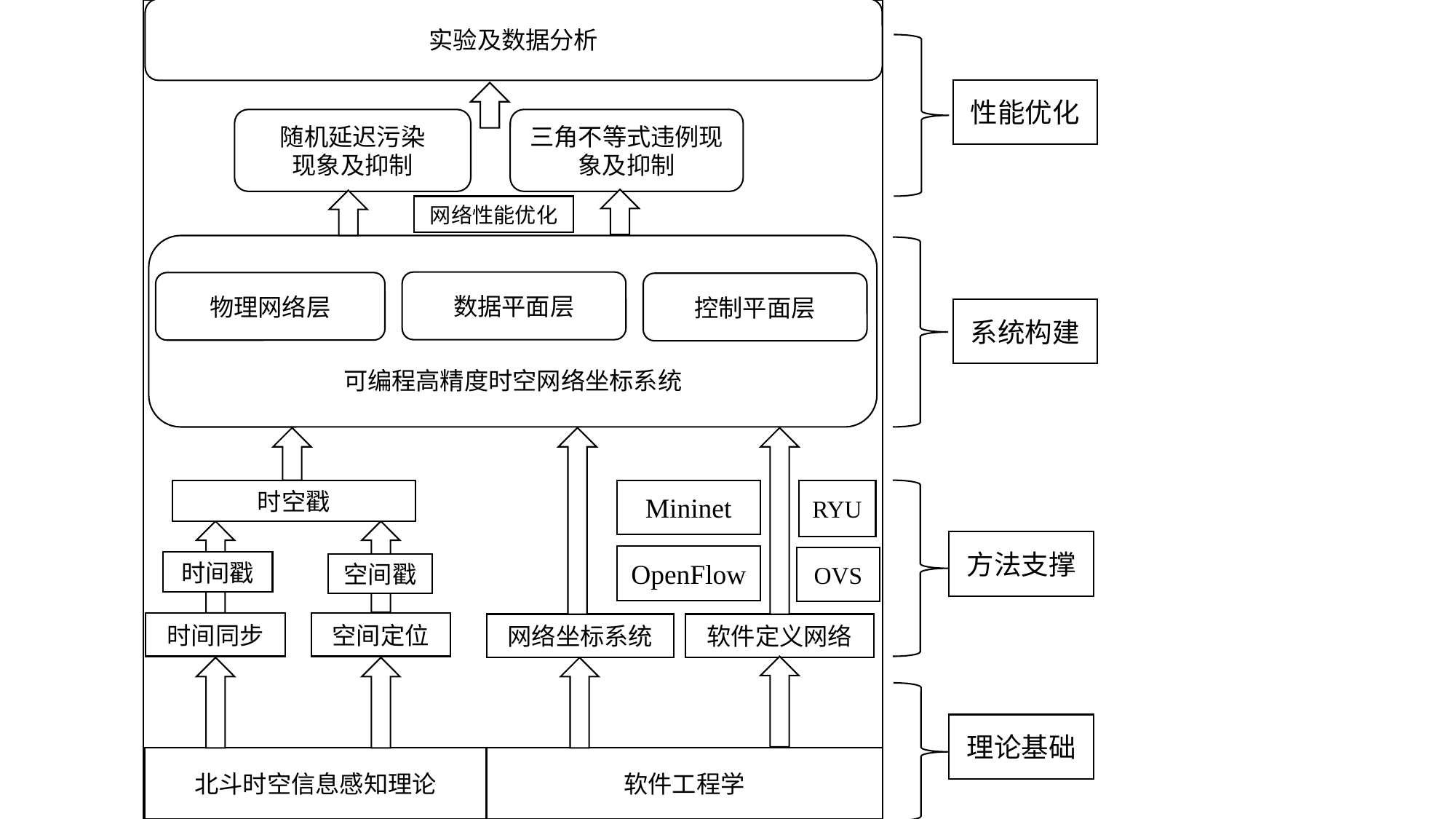

实验及数据分析

性能优化
随机延迟污染
现象及抑制
三角不等式违例现象及抑制

网络性能优化

可编程高精度时空网络坐标系统
数据平面层
物理网络层
控制平面层

系统构建

时空戳
Mininet
RYU

方法支撑
OpenFlow
OVS
时间戳
空间戳
时间同步
空间定位
网络坐标系统
软件定义网络

理论基础
软件工程学
北斗时空信息感知理论